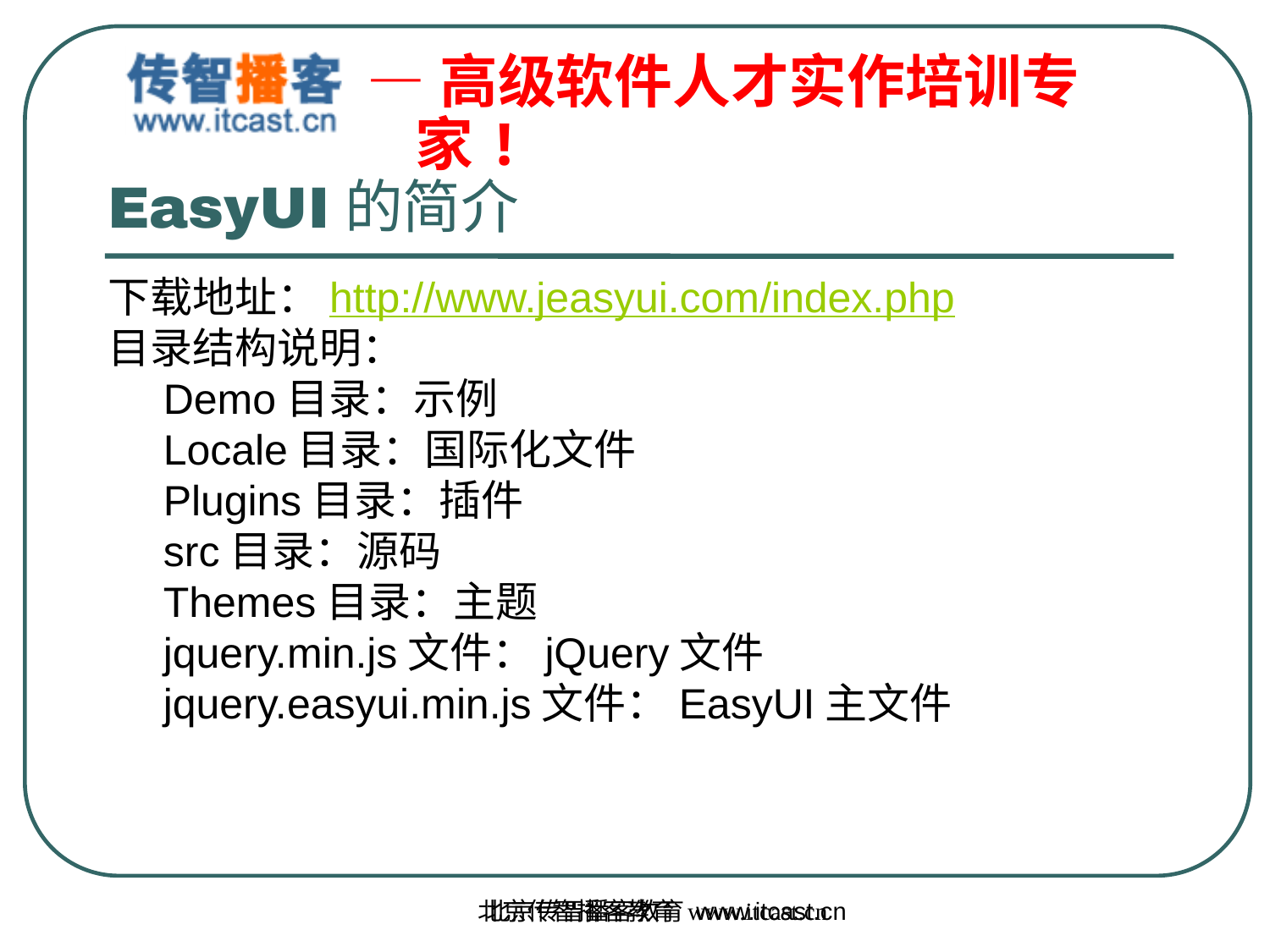

EasyUI的简介
下载地址：http://www.jeasyui.com/index.php
目录结构说明：
Demo目录：示例
Locale目录：国际化文件
Plugins目录：插件
src目录：源码
Themes目录：主题
jquery.min.js文件：jQuery文件
jquery.easyui.min.js文件：EasyUI主文件
北京传智播客教育 www.itcast.cn
北京传智播客教育 www.itcast.cn